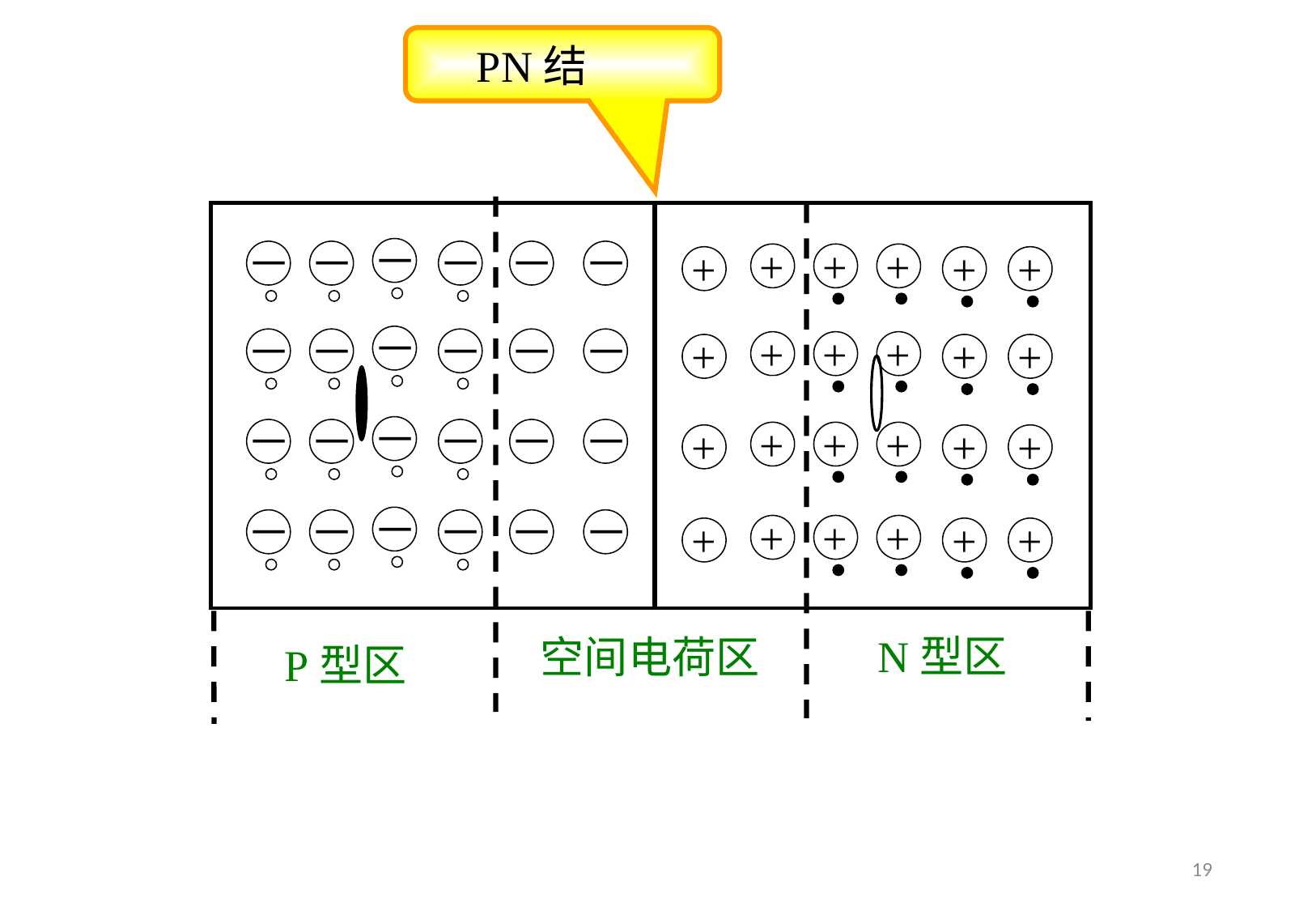

PN结

－

－

－

－

－

－

－

－

－

－

－

－

－

－

－

－

－

－

－

－

－

－

－

－

+

+

+

+

+

+

+

+

+

+

+

+

+

+

+

+

+

+

+

+

+

+

+

+

N型区
空间电荷区
P型区
19